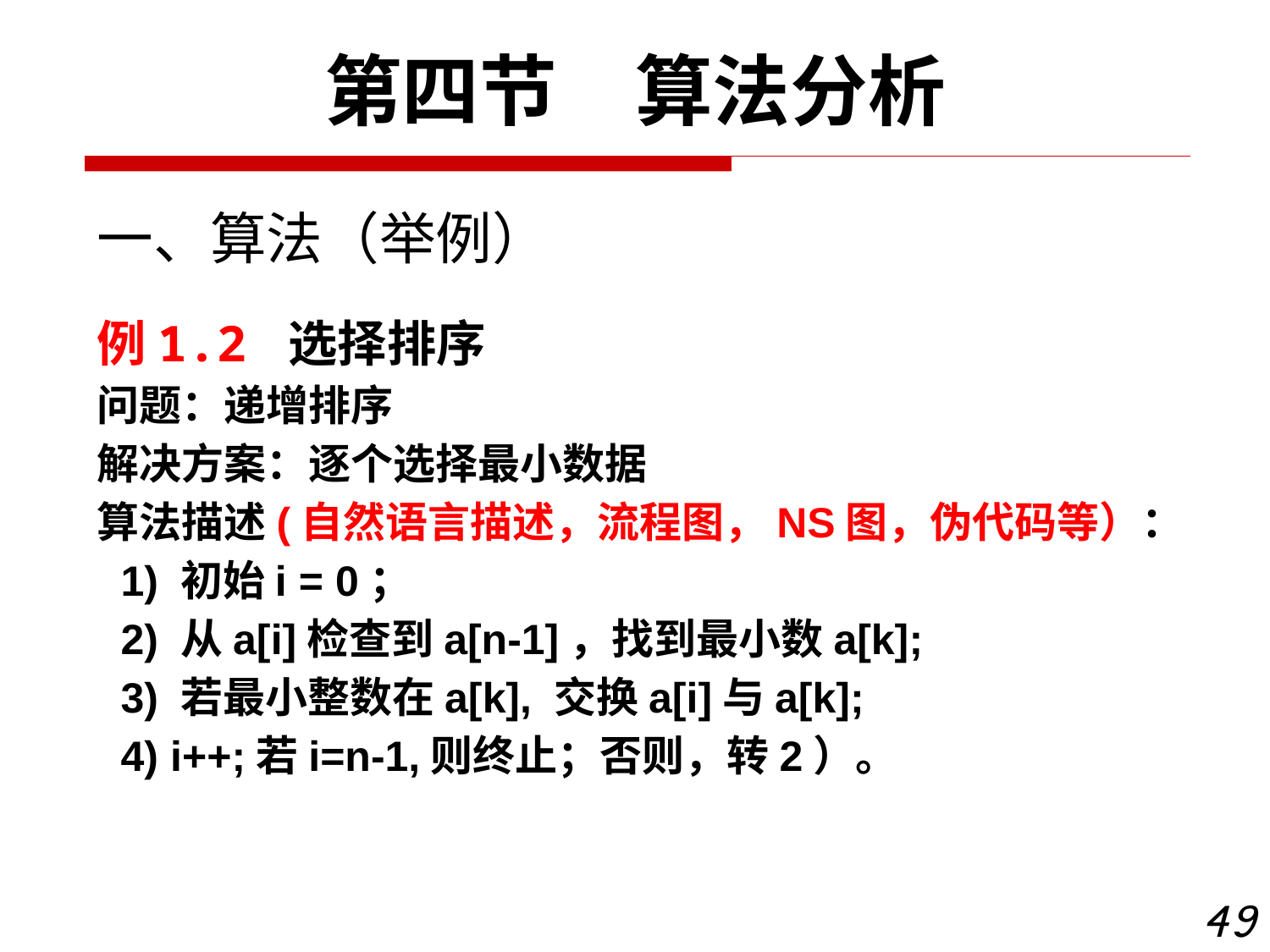

第四节　算法分析
一、算法（举例）
例1.2 选择排序
问题：递增排序
解决方案：逐个选择最小数据
算法描述(自然语言描述，流程图，NS图，伪代码等）：
  1) 初始i = 0；
  2) 从a[i]检查到a[n-1]，找到最小数a[k];
  3) 若最小整数在a[k], 交换a[i]与a[k];
  4) i++;若i=n-1,则终止；否则，转2）。
49